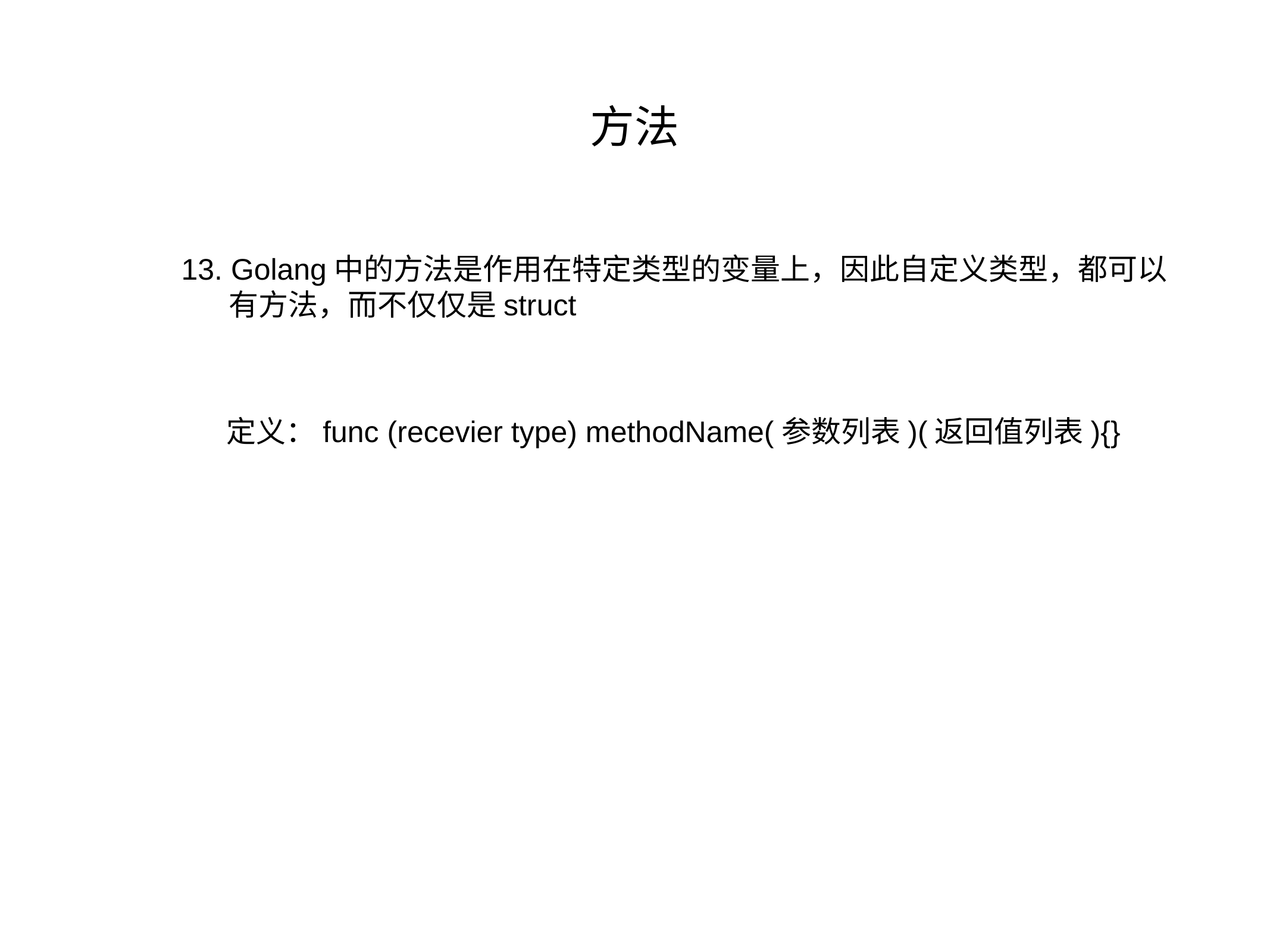

方法
13. Golang中的方法是作用在特定类型的变量上，因此自定义类型，都可以
      有方法，而不仅仅是struct

定义：func (recevier type) methodName(参数列表)(返回值列表){}